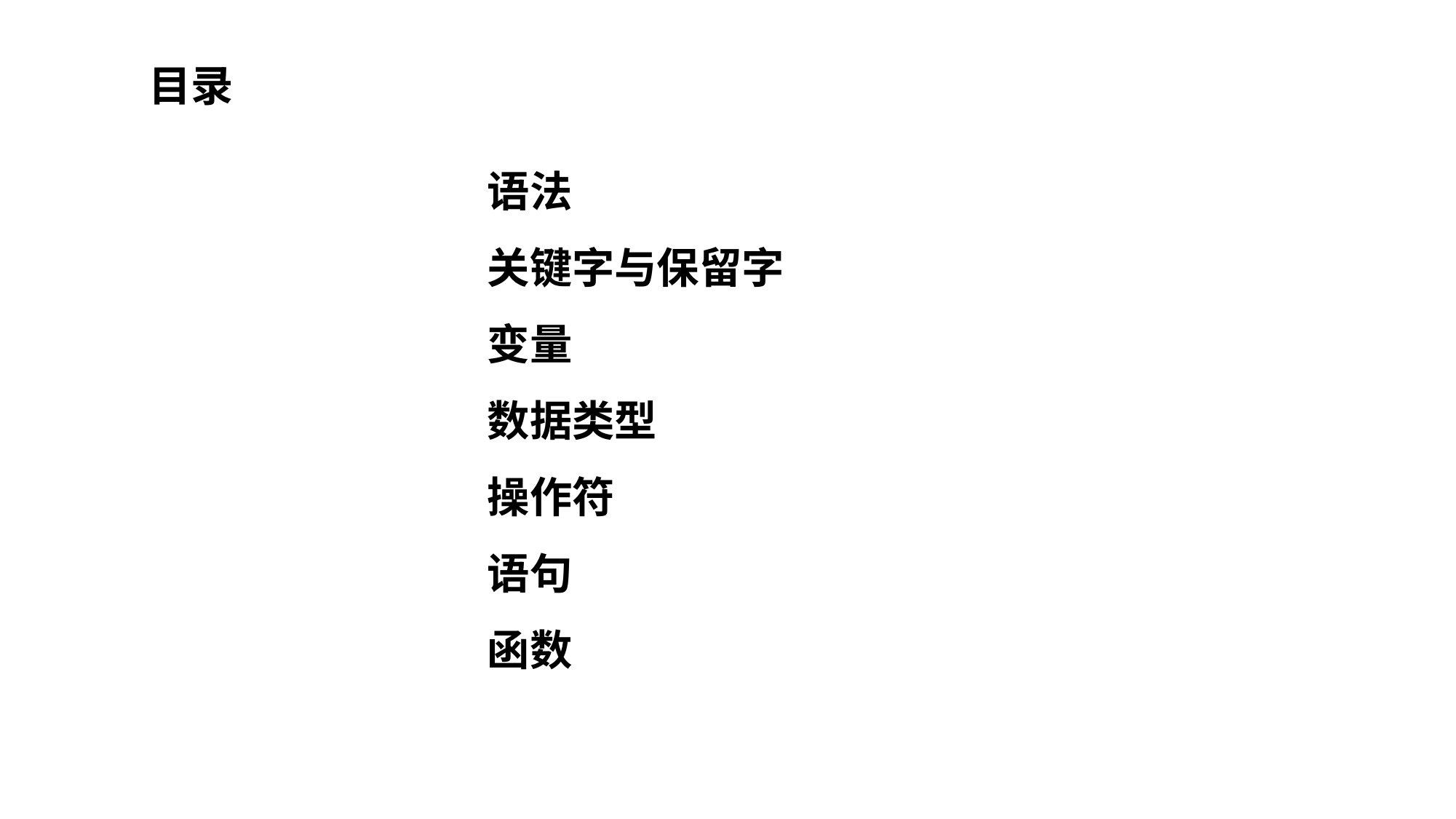

目录
语法
关键字与保留字
变量
数据类型
操作符
语句
函数